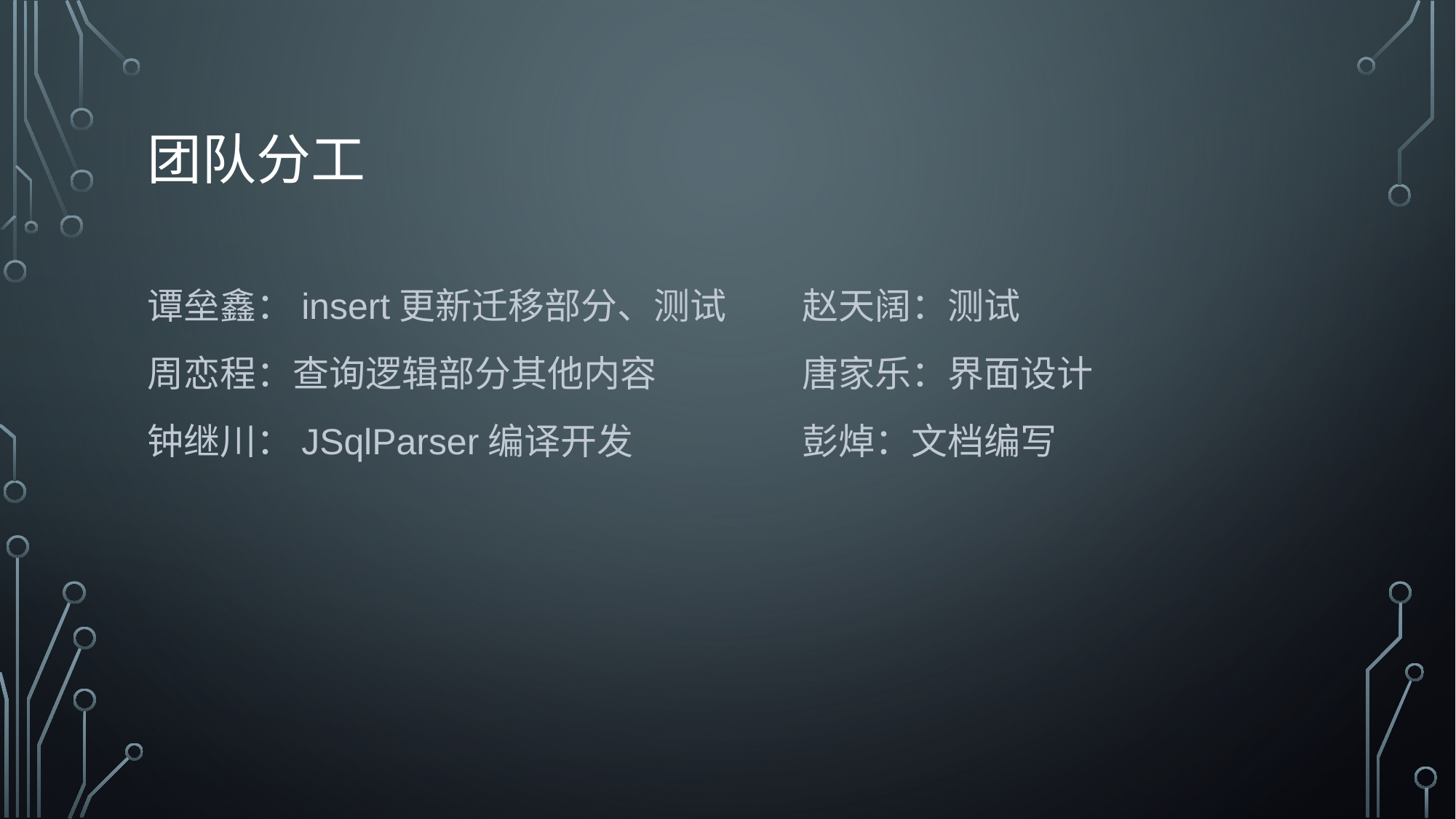

# 团队分工
谭垒鑫：insert更新迁移部分、测试	赵天阔：测试
周恋程：查询逻辑部分其他内容		唐家乐：界面设计
钟继川：JSqlParser编译开发		彭焯：文档编写